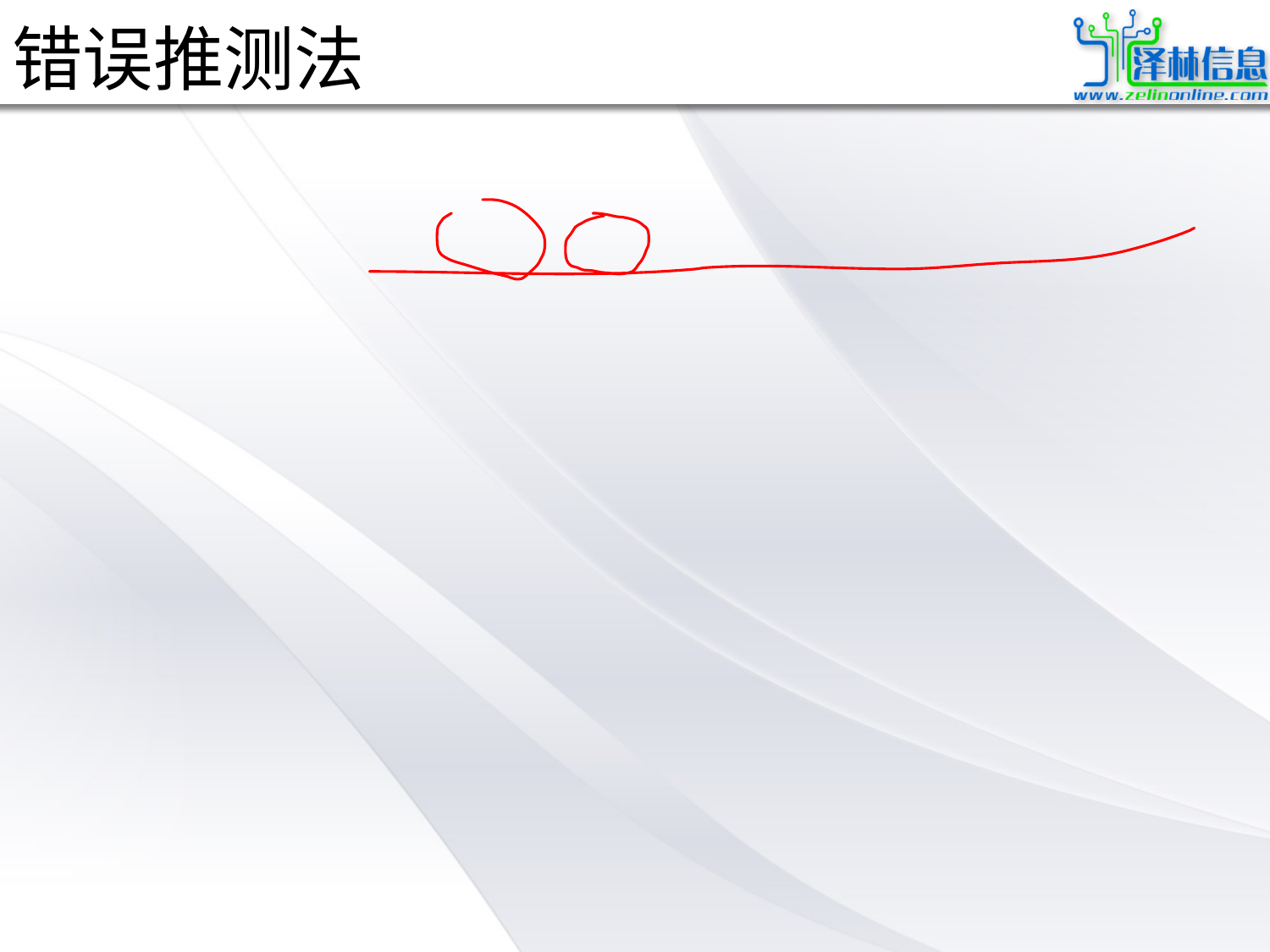

# 错误推测法
错误推测法: 基于经验和直觉推测程序中所有可能存在的各种错误, 从而有针对性的设计测试用例的方法。

错误推测方法的基本思想: 列举出程序中所有可能有的错误和容易发生错误的特殊情况,根据他们选择测试用例。

例如, 输入数据和输出数据为0的情况；输入表格为空格或输入表格只有一行. 这些都是容易发生错误的情况。可选择这些情况下的例子作为测试用例。